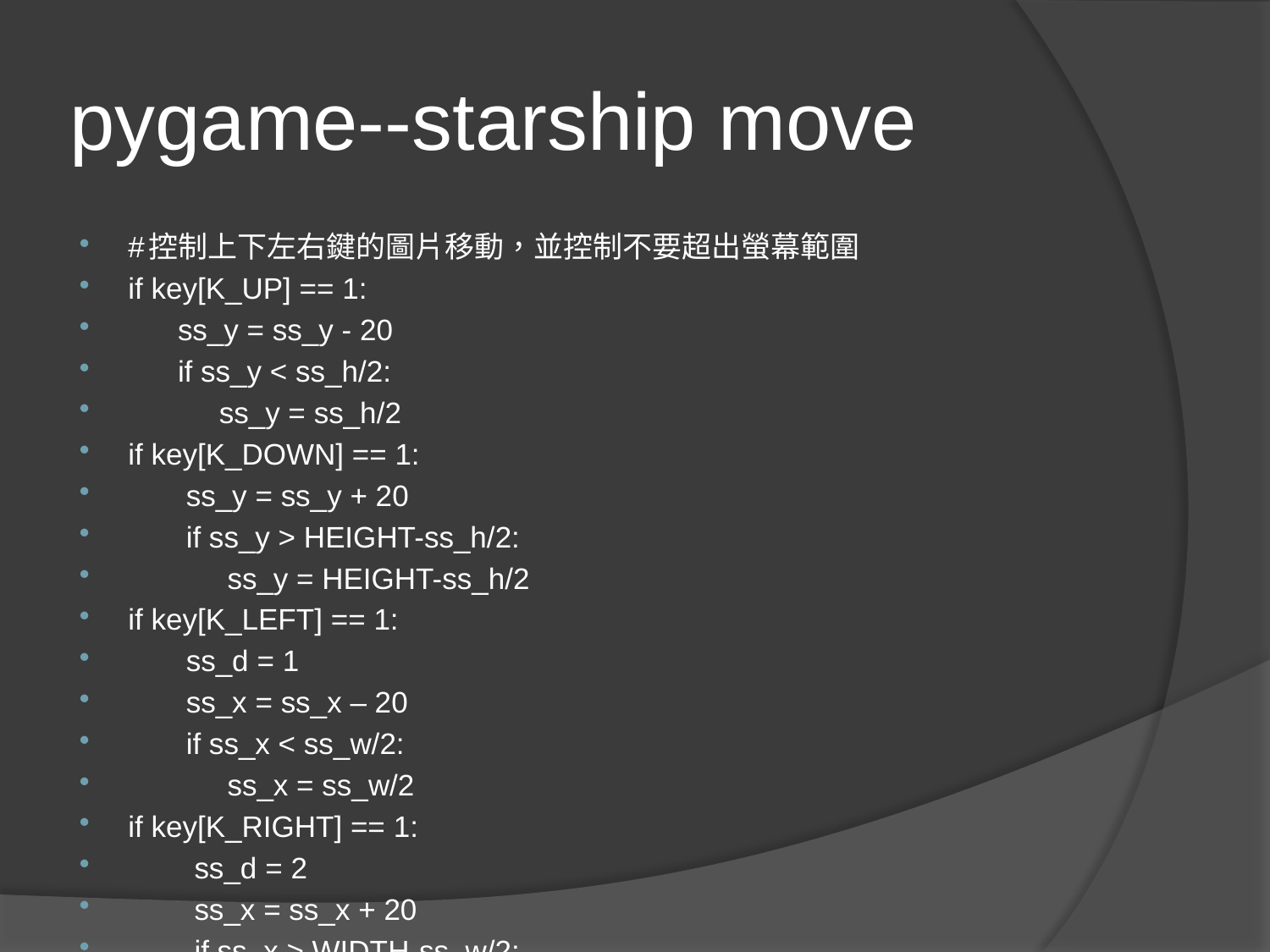

# pygame--starship move
#控制上下左右鍵的圖片移動，並控制不要超出螢幕範圍
if key[K_UP] == 1:
      ss_y = ss_y - 20
      if ss_y < ss_h/2:
           ss_y = ss_h/2
if key[K_DOWN] == 1:
       ss_y = ss_y + 20
       if ss_y > HEIGHT-ss_h/2:
            ss_y = HEIGHT-ss_h/2
if key[K_LEFT] == 1:
       ss_d = 1
       ss_x = ss_x – 20
       if ss_x < ss_w/2:
            ss_x = ss_w/2
if key[K_RIGHT] == 1:
        ss_d = 2
        ss_x = ss_x + 20
        if ss_x > WIDTH-ss_w/2:
            ss_x = WIDTH-ss_w/2